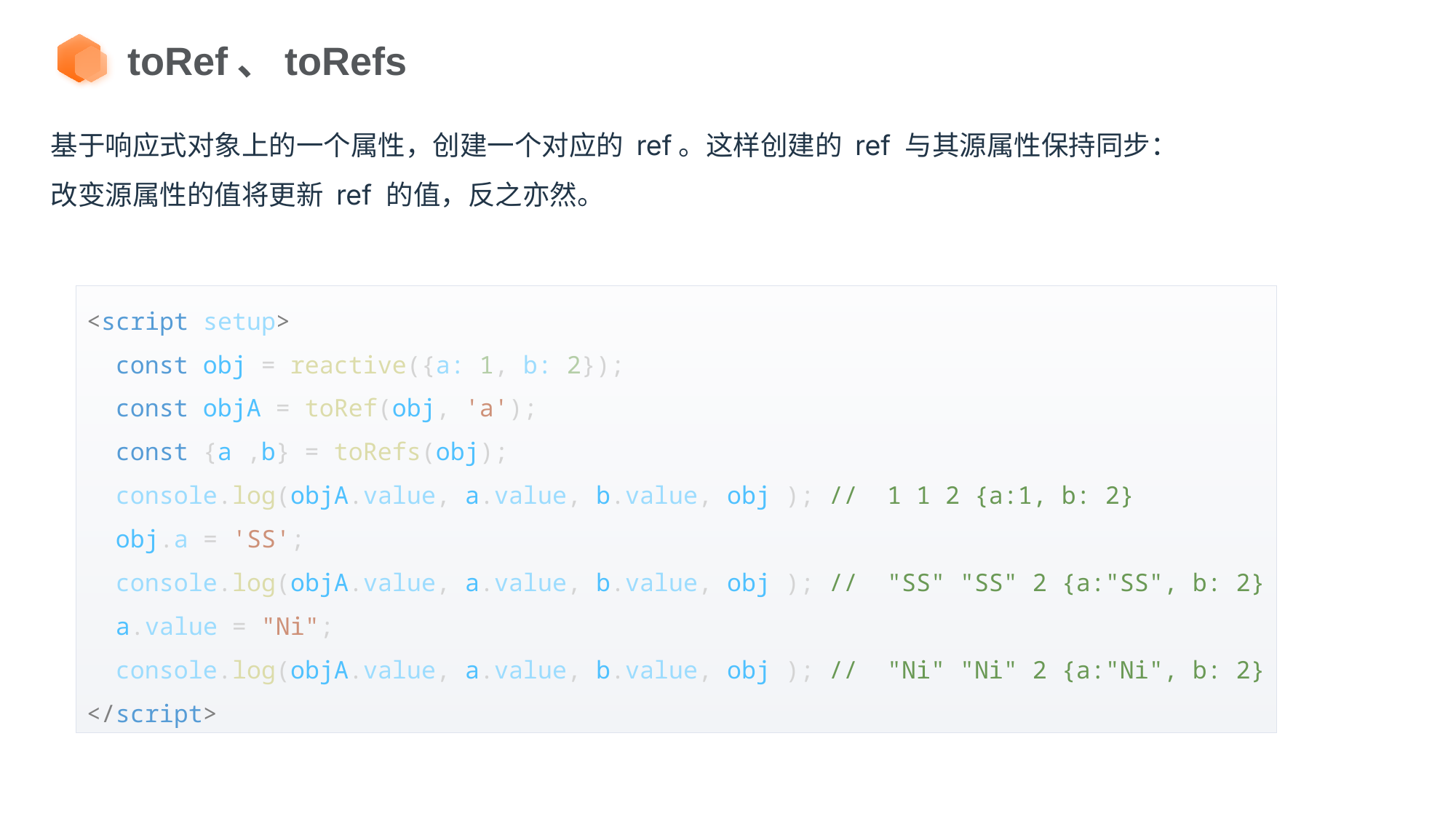

toRef、toRefs
基于响应式对象上的一个属性，创建一个对应的 ref。这样创建的 ref 与其源属性保持同步：
改变源属性的值将更新 ref 的值，反之亦然。
<script setup>
  const obj = reactive({a: 1, b: 2});
  const objA = toRef(obj, 'a');
  const {a ,b} = toRefs(obj);
  console.log(objA.value, a.value, b.value, obj ); //  1 1 2 {a:1, b: 2}
  obj.a = 'SS';
  console.log(objA.value, a.value, b.value, obj ); //  "SS" "SS" 2 {a:"SS", b: 2}
  a.value = "Ni";
  console.log(objA.value, a.value, b.value, obj ); //  "Ni" "Ni" 2 {a:"Ni", b: 2}
</script>